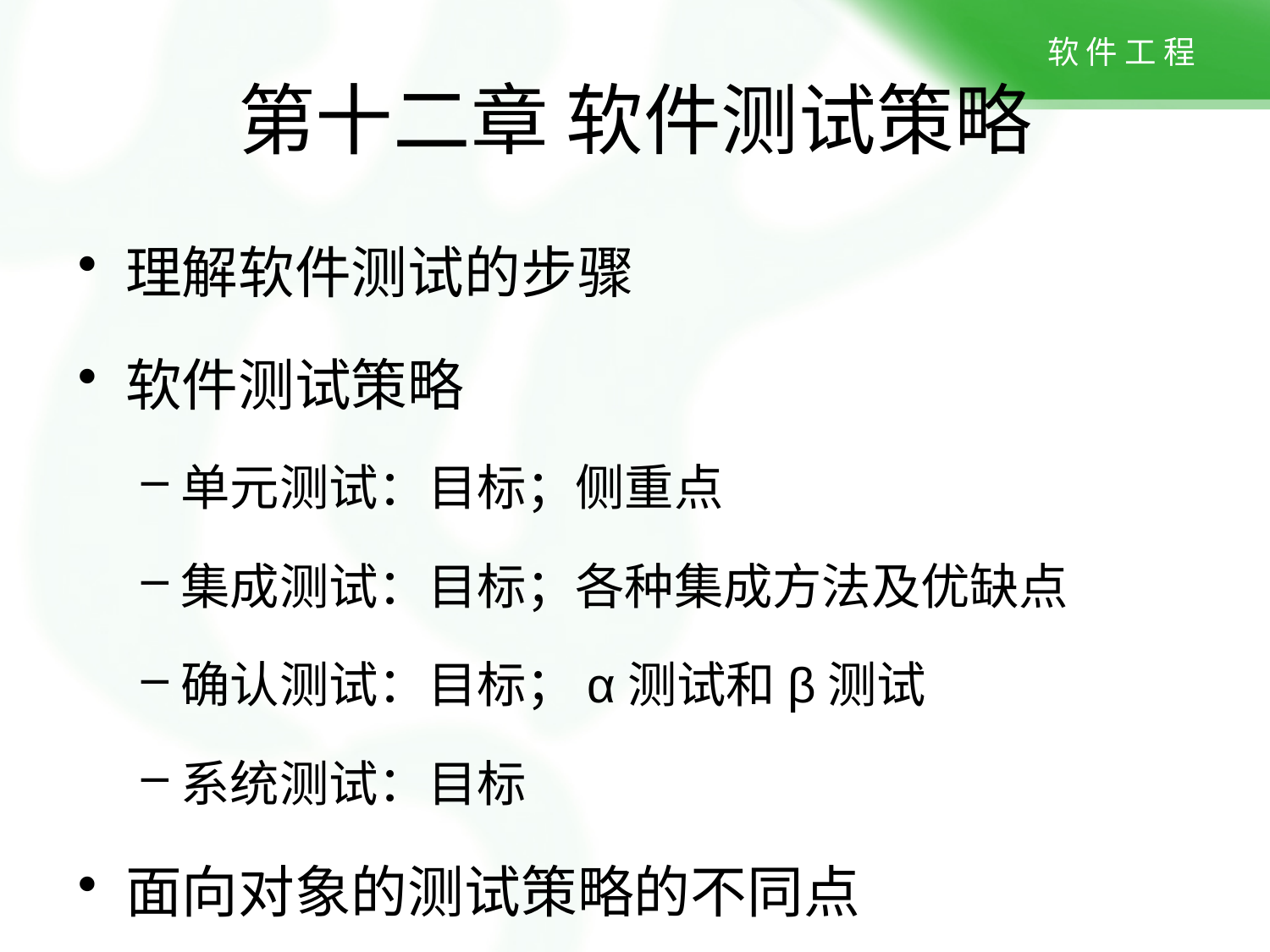

# 第十二章 软件测试策略
理解软件测试的步骤
软件测试策略
单元测试：目标；侧重点
集成测试：目标；各种集成方法及优缺点
确认测试：目标；α测试和β测试
系统测试：目标
面向对象的测试策略的不同点